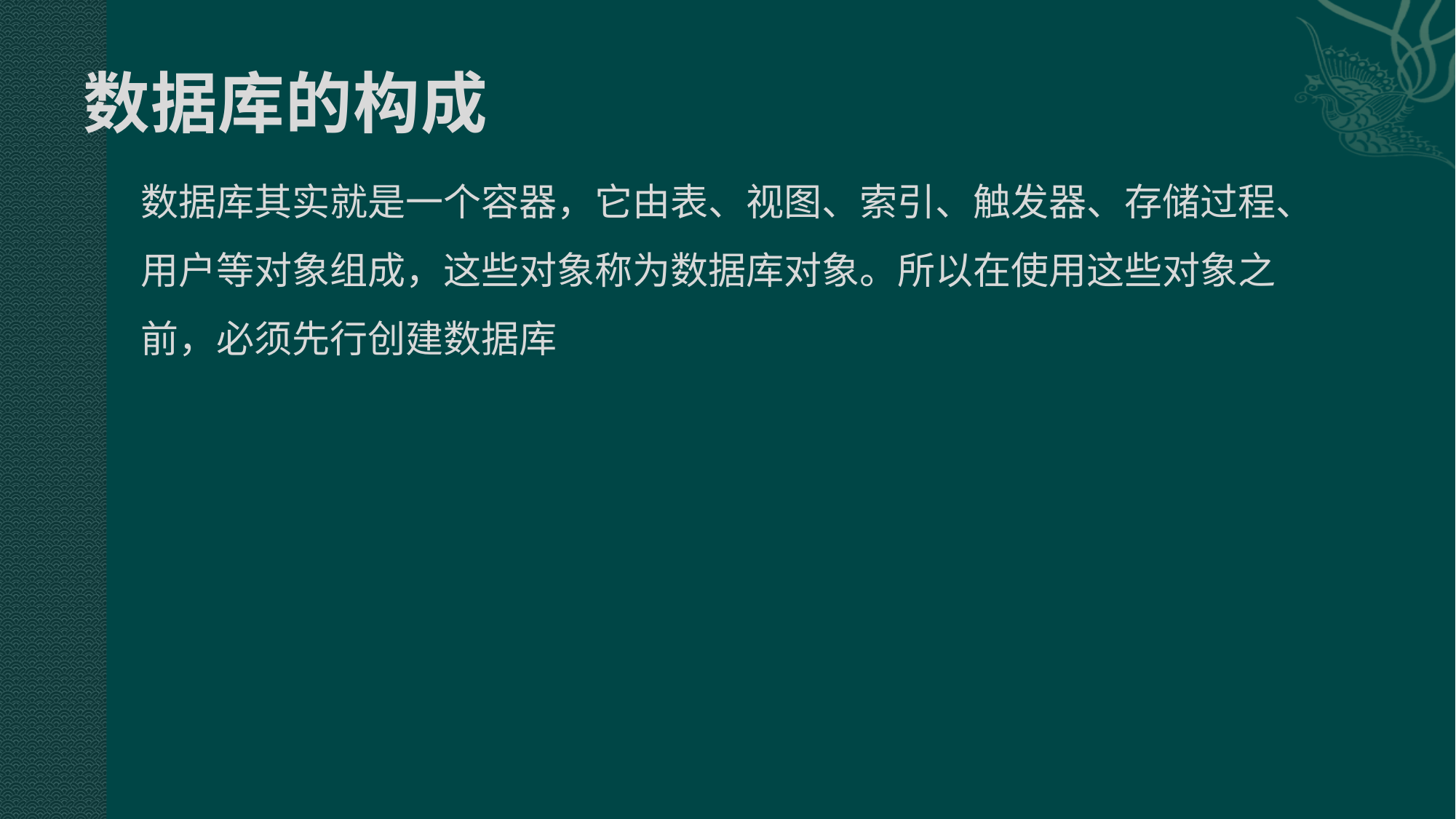

# 数据库的构成
数据库其实就是一个容器，它由表、视图、索引、触发器、存储过程、用户等对象组成，这些对象称为数据库对象。所以在使用这些对象之前，必须先行创建数据库